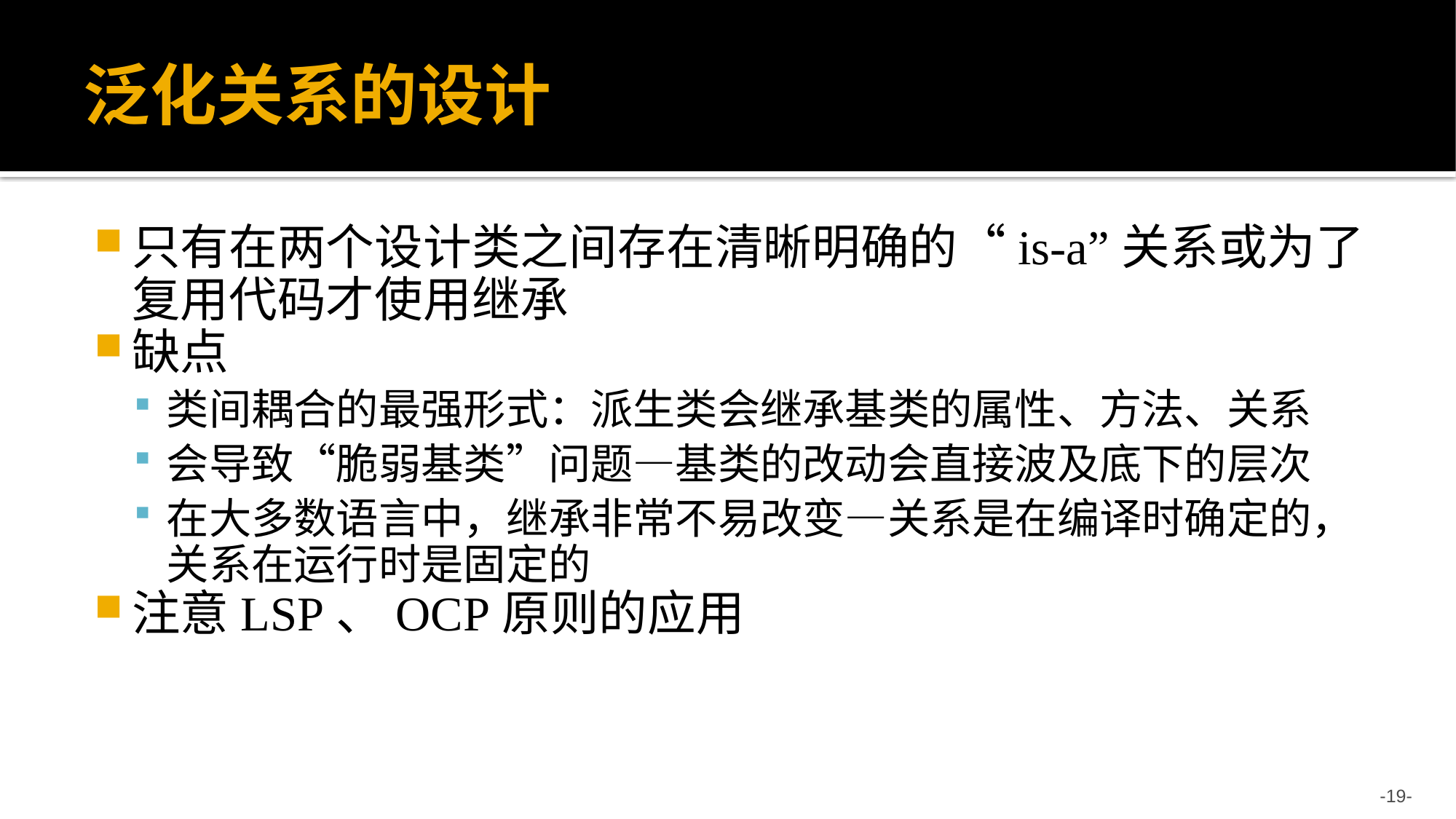

# 泛化关系的设计
只有在两个设计类之间存在清晰明确的“is-a”关系或为了复用代码才使用继承
缺点
类间耦合的最强形式：派生类会继承基类的属性、方法、关系
会导致“脆弱基类”问题—基类的改动会直接波及底下的层次
在大多数语言中，继承非常不易改变—关系是在编译时确定的，关系在运行时是固定的
注意LSP、OCP原则的应用
-19-